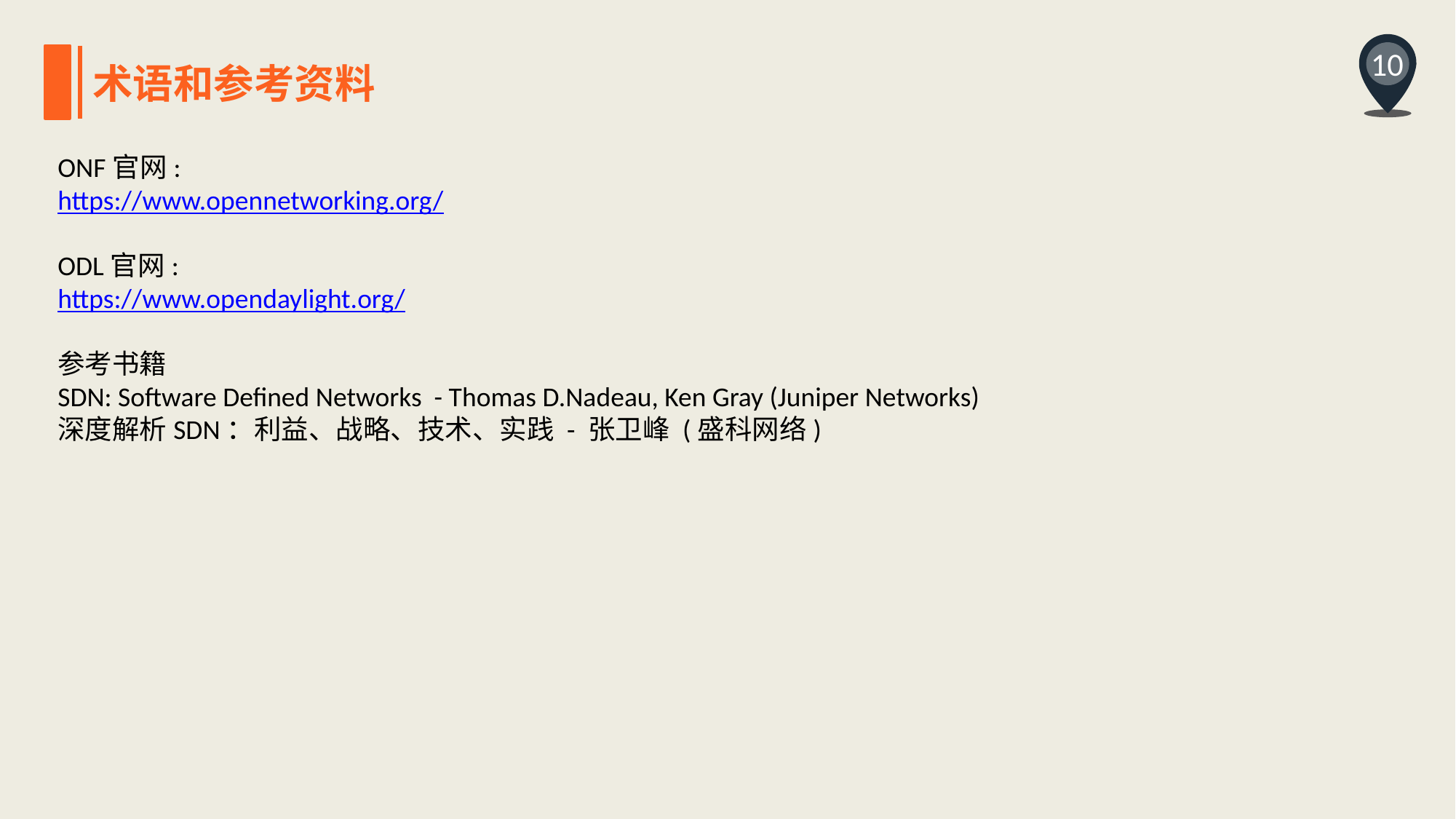

10

术语和参考资料
ONF官网:
https://www.opennetworking.org/

ODL官网:
https://www.opendaylight.org/

参考书籍
SDN: Software Defined Networks  - Thomas D.Nadeau, Ken Gray (Juniper Networks)
深度解析SDN：利益、战略、技术、实践 - 张卫峰 (盛科网络)